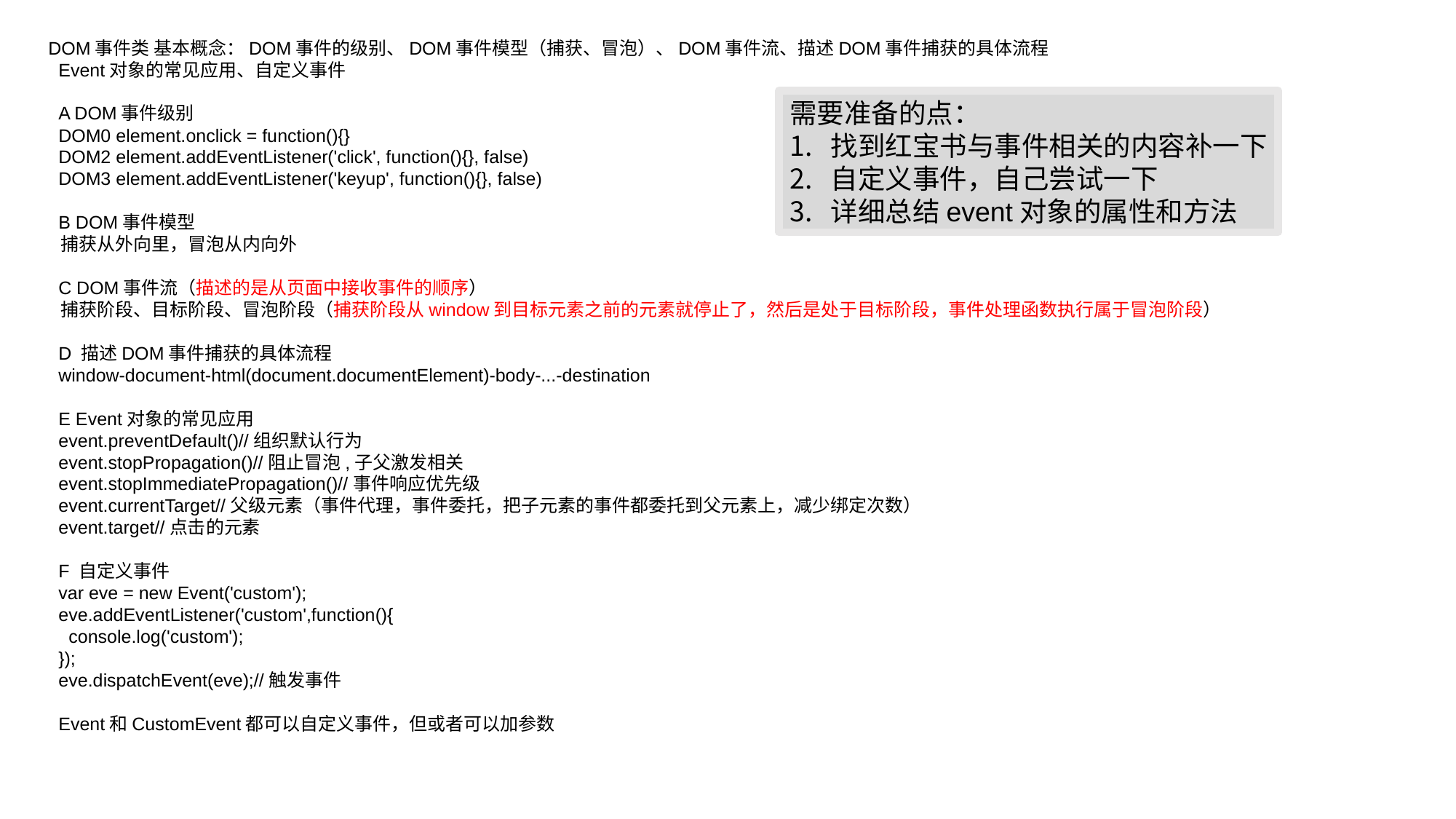

DOM事件类 基本概念：DOM事件的级别、DOM事件模型（捕获、冒泡）、DOM事件流、描述DOM事件捕获的具体流程
  Event对象的常见应用、自定义事件

  A DOM事件级别
  DOM0 element.onclick = function(){}
  DOM2 element.addEventListener('click', function(){}, false)
  DOM3 element.addEventListener('keyup', function(){}, false)

  B DOM事件模型
  捕获从外向里，冒泡从内向外

  C DOM事件流（描述的是从页面中接收事件的顺序）
  捕获阶段、目标阶段、冒泡阶段（捕获阶段从window到目标元素之前的元素就停止了，然后是处于目标阶段，事件处理函数执行属于冒泡阶段）

  D 描述DOM事件捕获的具体流程
  window-document-html(document.documentElement)-body-...-destination

  E Event对象的常见应用
  event.preventDefault()//组织默认行为
  event.stopPropagation()//阻止冒泡,子父激发相关
  event.stopImmediatePropagation()//事件响应优先级
  event.currentTarget//父级元素（事件代理，事件委托，把子元素的事件都委托到父元素上，减少绑定次数）
  event.target//点击的元素

  F 自定义事件
  var eve = new Event('custom');
  eve.addEventListener('custom',function(){
    console.log('custom');
  });
  eve.dispatchEvent(eve);//触发事件

  Event和CustomEvent都可以自定义事件，但或者可以加参数
需要准备的点：
找到红宝书与事件相关的内容补一下
自定义事件，自己尝试一下
详细总结event对象的属性和方法